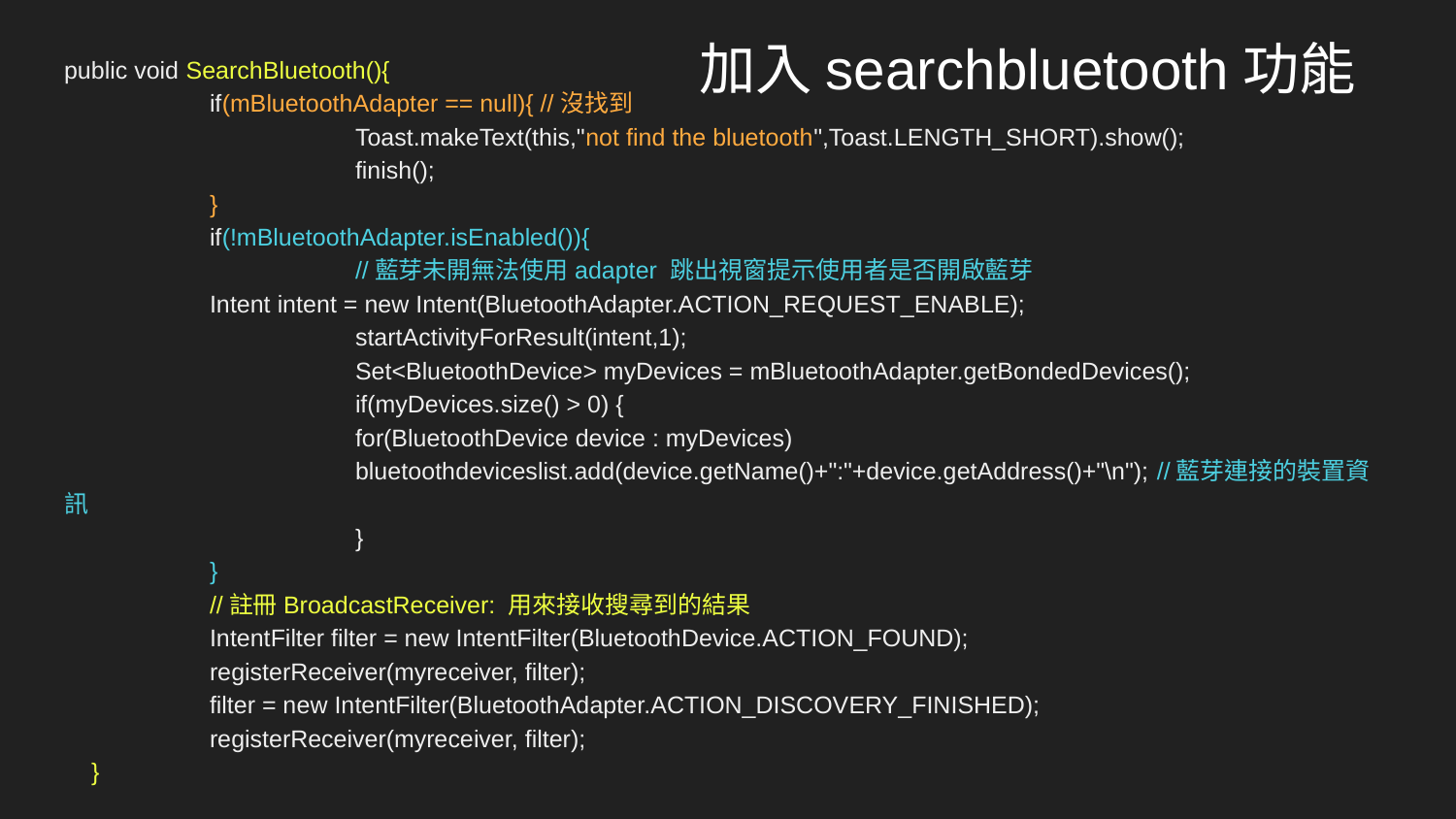

# 加入searchbluetooth功能
public void SearchBluetooth(){
    	if(mBluetoothAdapter == null){ //沒找到
        		Toast.makeText(this,"not find the bluetooth",Toast.LENGTH_SHORT).show();
        		finish();
    	}
    	if(!mBluetoothAdapter.isEnabled()){
        		//藍芽未開無法使用adapter 跳出視窗提示使用者是否開啟藍芽
Intent intent = new Intent(BluetoothAdapter.ACTION_REQUEST_ENABLE);
        		startActivityForResult(intent,1);
        		Set<BluetoothDevice> myDevices = mBluetoothAdapter.getBondedDevices();
        		if(myDevices.size() > 0) {
            		for(BluetoothDevice device : myDevices)
                    		bluetoothdeviceslist.add(device.getName()+":"+device.getAddress()+"\n"); //藍芽連接的裝置資訊
        		}
    	}
	//註冊BroadcastReceiver: 用來接收搜尋到的結果
    	IntentFilter filter = new IntentFilter(BluetoothDevice.ACTION_FOUND);
    	registerReceiver(myreceiver, filter);
    	filter = new IntentFilter(BluetoothAdapter.ACTION_DISCOVERY_FINISHED);
    	registerReceiver(myreceiver, filter);
    }